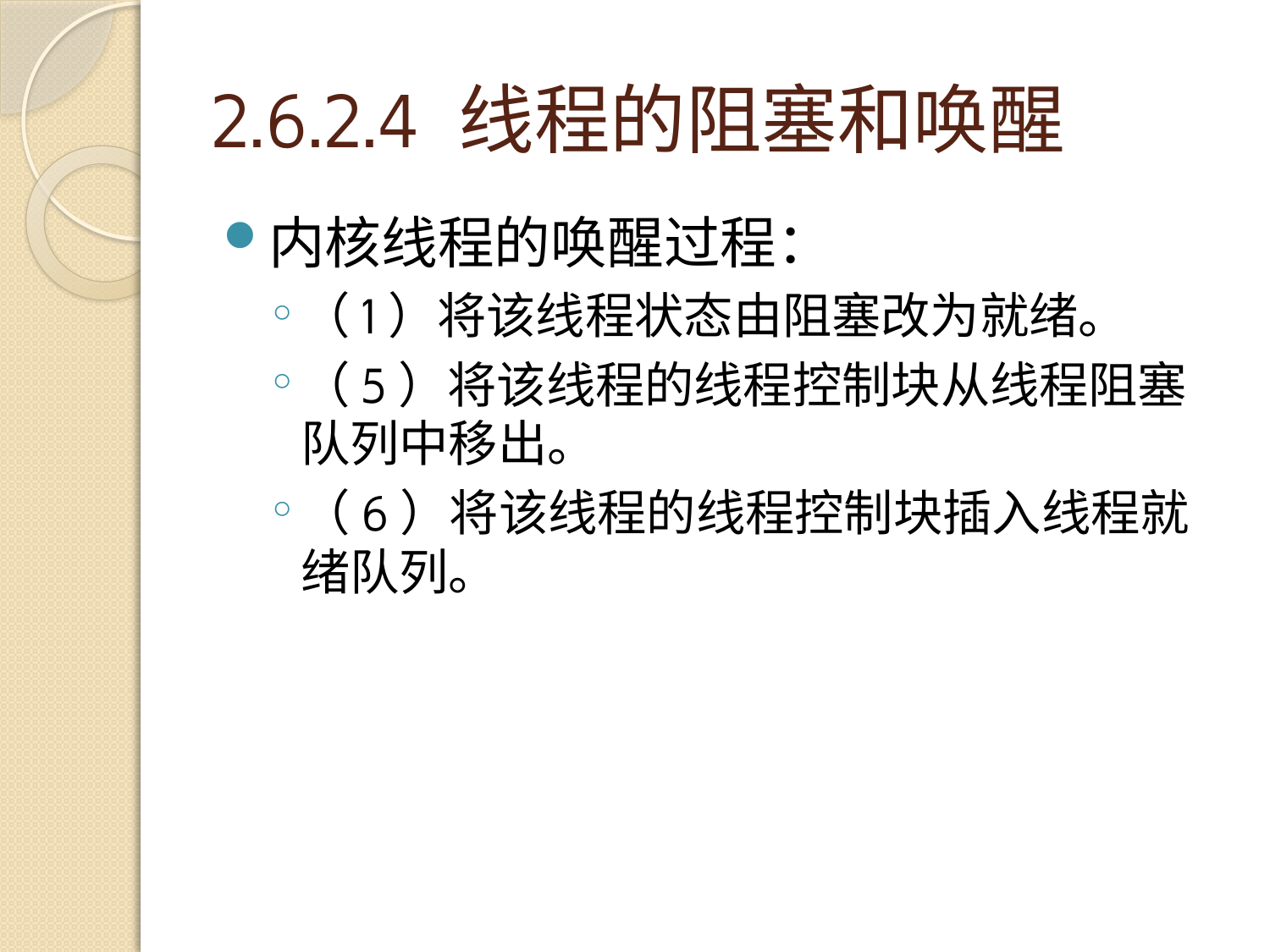

# 2.6.2.4 线程的阻塞和唤醒
内核线程的唤醒过程：
（1）将该线程状态由阻塞改为就绪。
（5）将该线程的线程控制块从线程阻塞队列中移出。
（6）将该线程的线程控制块插入线程就绪队列。